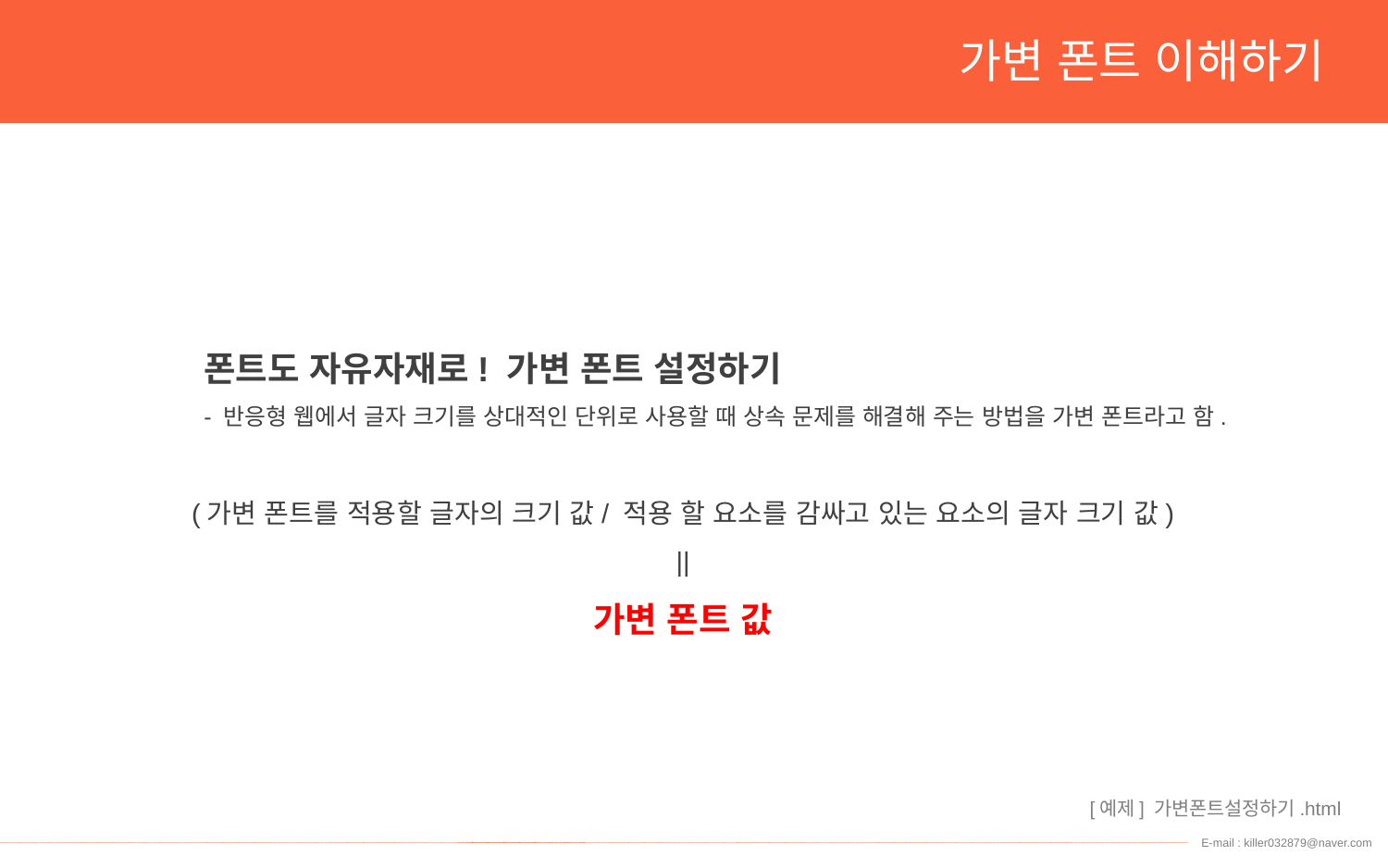

가변 폰트 이해하기
폰트도 자유자재로! 가변 폰트 설정하기
- 반응형 웹에서 글자 크기를 상대적인 단위로 사용할 때 상속 문제를 해결해 주는 방법을 가변 폰트라고 함.
(가변 폰트를 적용할 글자의 크기 값/ 적용 할 요소를 감싸고 있는 요소의 글자 크기 값)
||
가변 폰트 값
[예제] 가변폰트설정하기.html